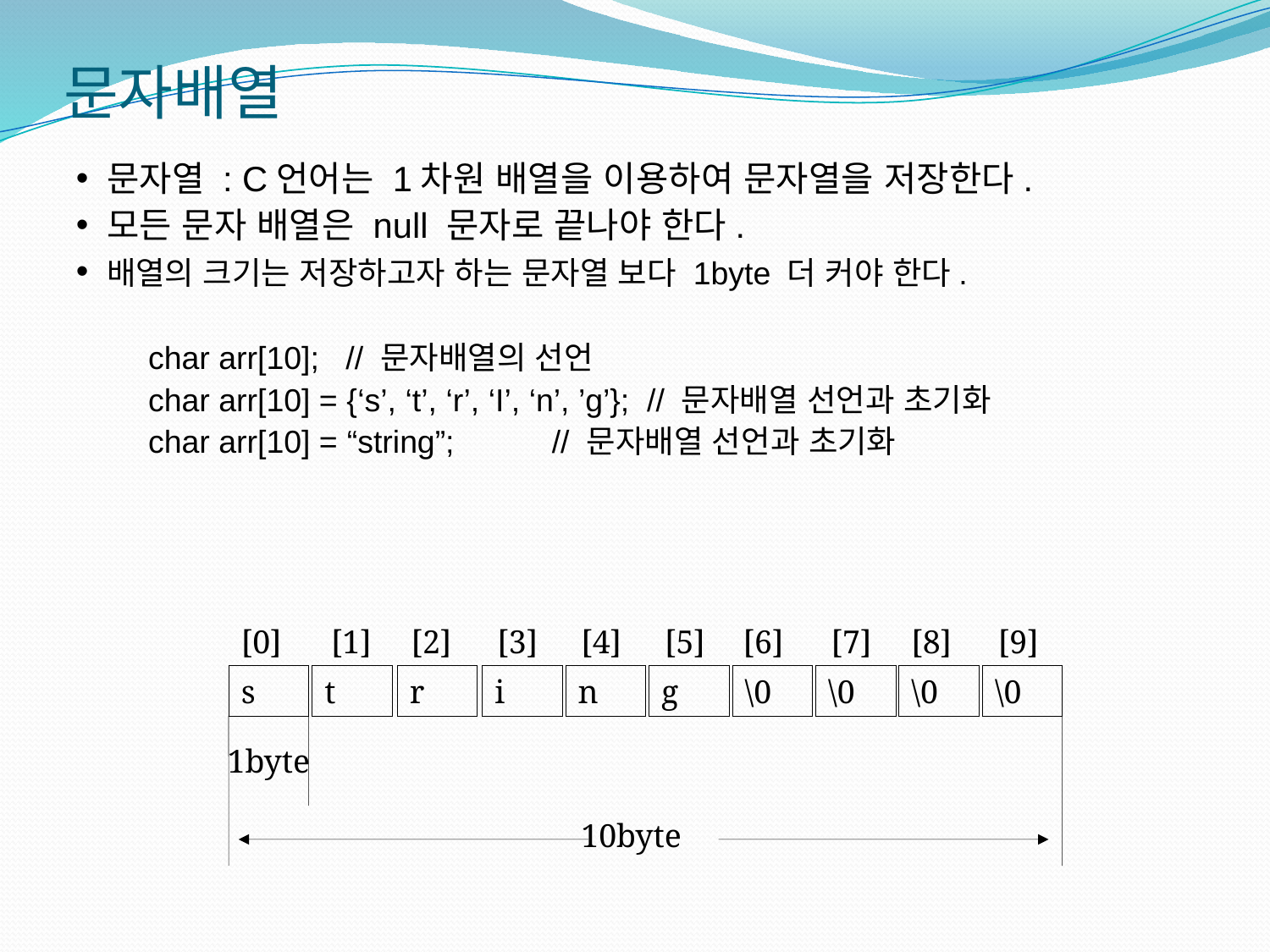

문자배열
 문자열 : C언어는 1차원 배열을 이용하여 문자열을 저장한다.
 모든 문자 배열은 null 문자로 끝나야 한다.
 배열의 크기는 저장하고자 하는 문자열 보다 1byte 더 커야 한다.

 char arr[10];   // 문자배열의 선언
 char arr[10] = {‘s’, ‘t’, ‘r’, ‘I’, ‘n’, ’g’};  // 문자배열 선언과 초기화
 char arr[10] = “string”;           // 문자배열 선언과 초기화

[0]
[1]
[2]
[3]
[4]
[5]
[6]
[7]
[8]
[9]
s
t
r
i
n
g
\0
\0
\0
\0

1byte
10byte